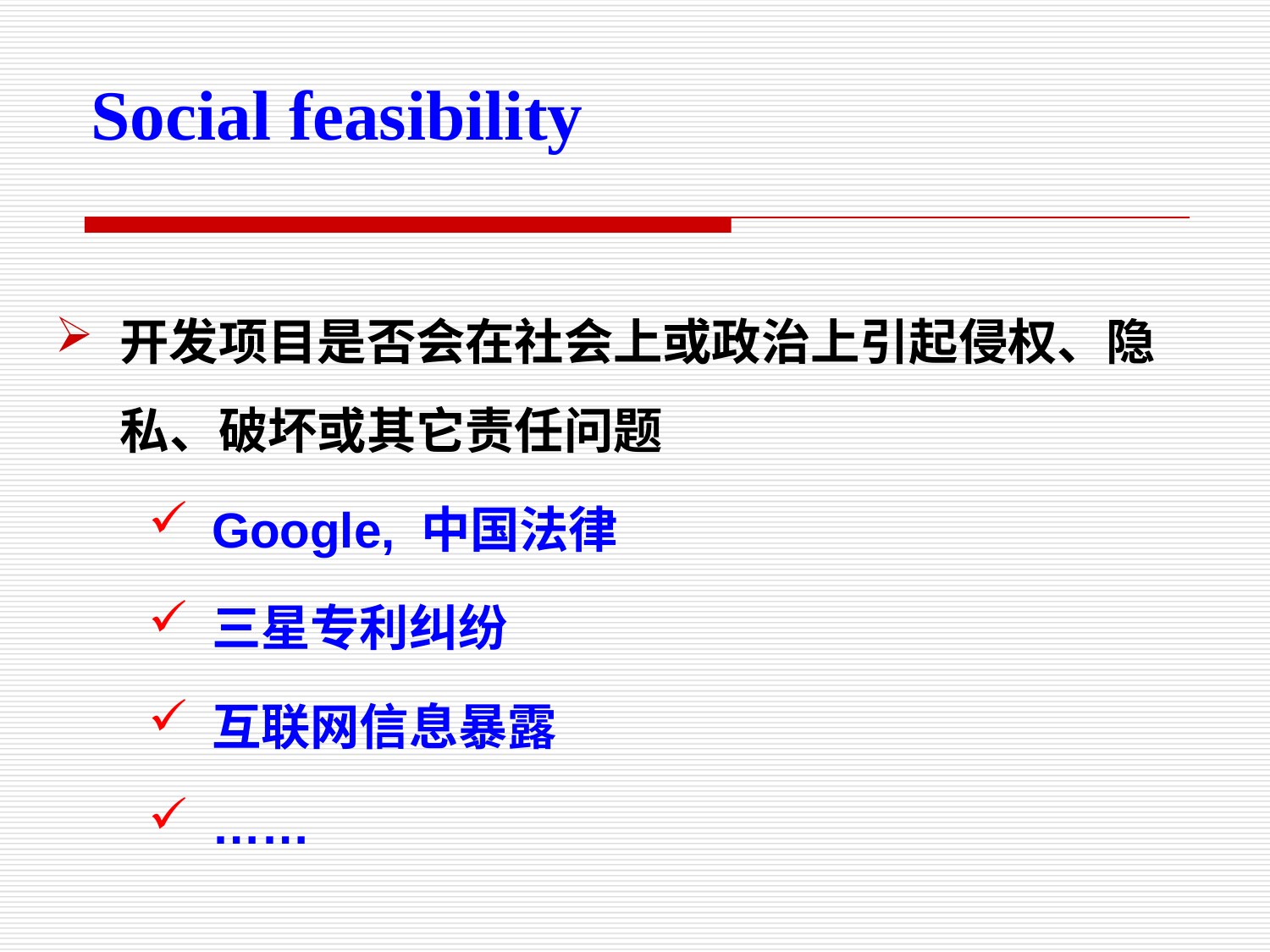

Social feasibility
开发项目是否会在社会上或政治上引起侵权、隐私、破坏或其它责任问题
Google, 中国法律
三星专利纠纷
互联网信息暴露
……